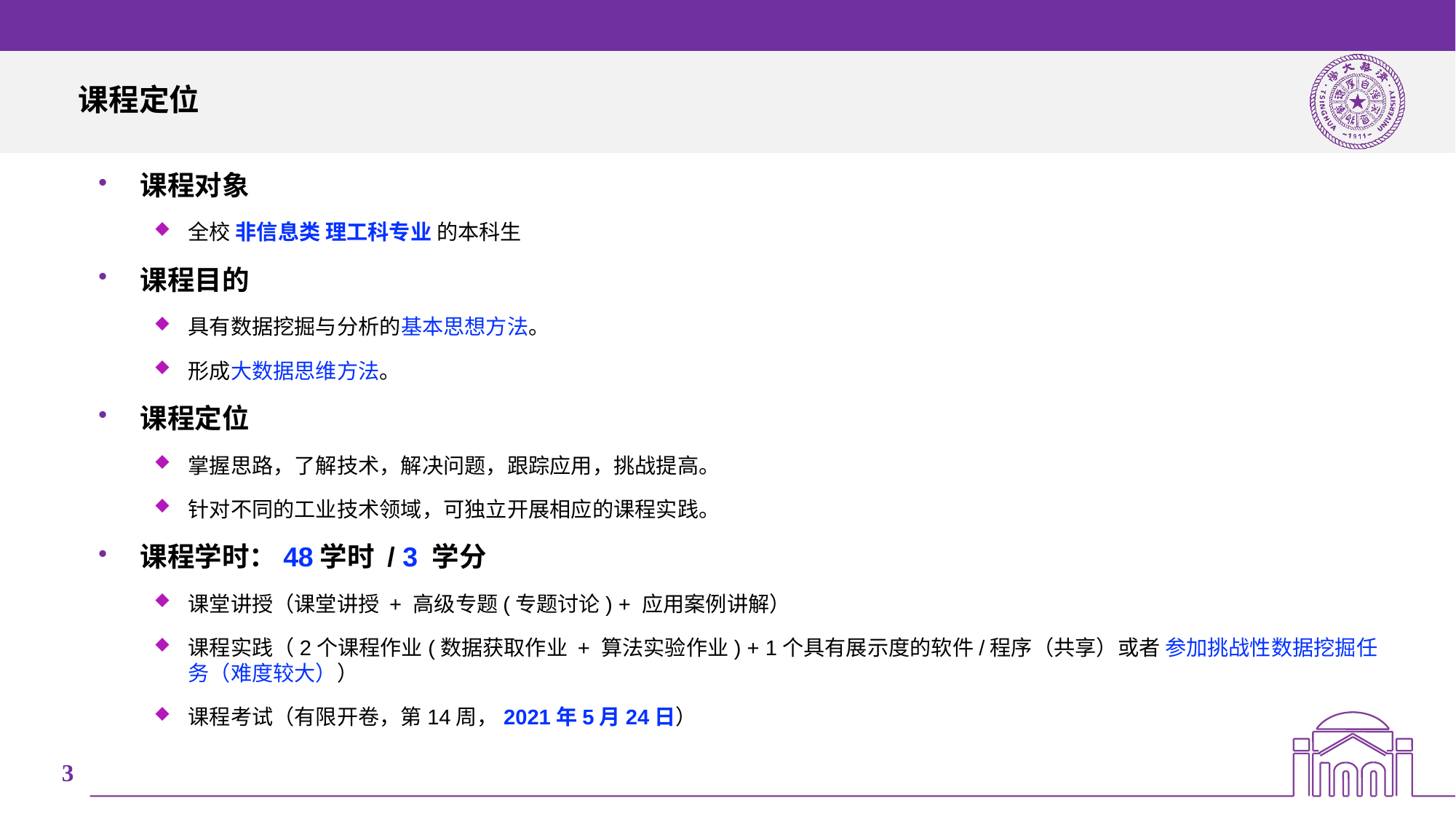

# 课程定位
课程对象
全校 非信息类 理工科专业 的本科生
课程目的
具有数据挖掘与分析的基本思想方法。
形成大数据思维方法。
课程定位
掌握思路，了解技术，解决问题，跟踪应用，挑战提高。
针对不同的工业技术领域，可独立开展相应的课程实践。
课程学时：48学时 / 3 学分
课堂讲授（课堂讲授 + 高级专题(专题讨论) + 应用案例讲解）
课程实践（2个课程作业(数据获取作业 + 算法实验作业) + 1个具有展示度的软件/程序（共享）或者 参加挑战性数据挖掘任务（难度较大））
课程考试（有限开卷，第14周，2021年5月24日）